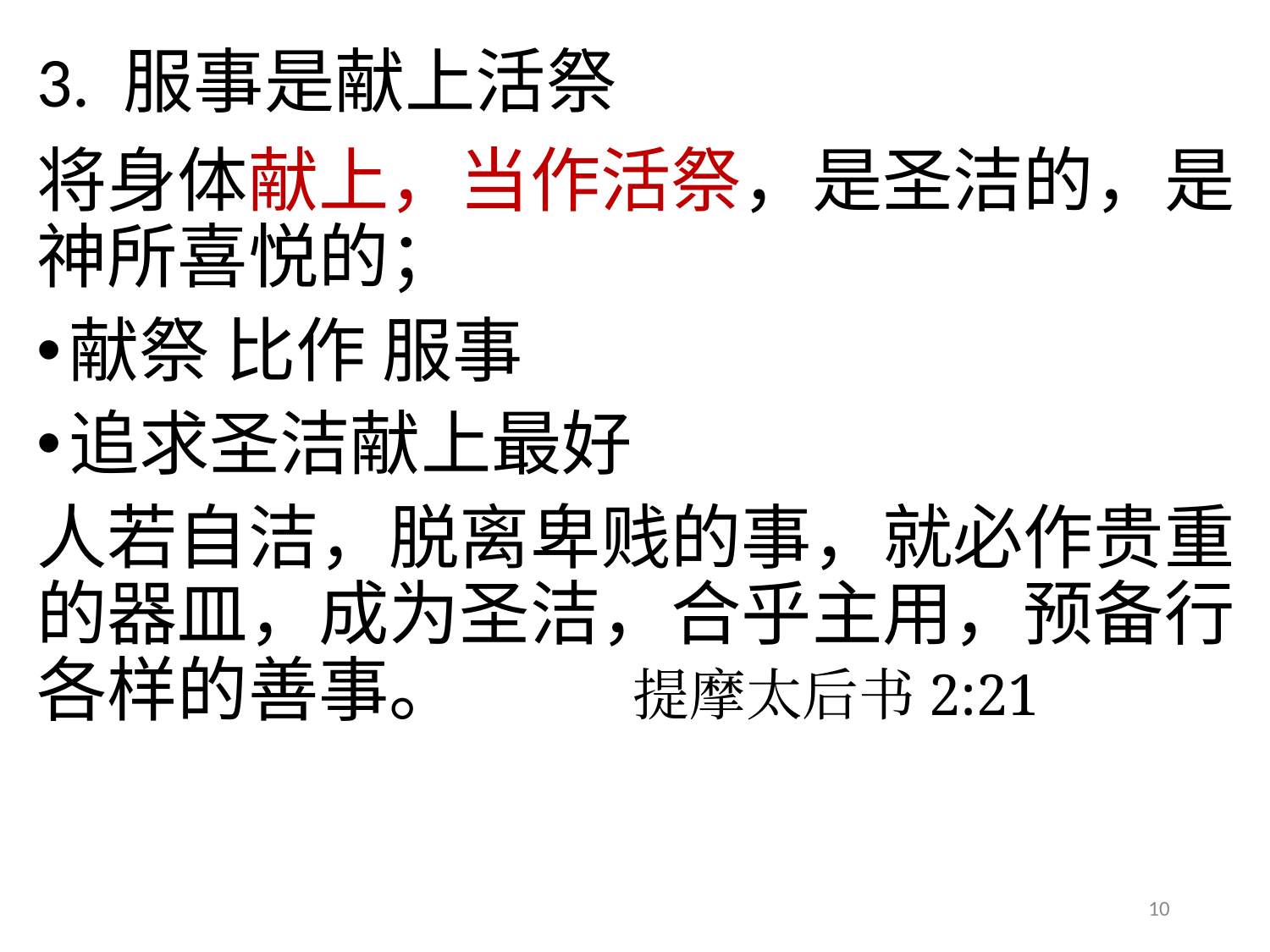

# 3. 服事是献上活祭
将身体献上，当作活祭，是圣洁的，是神所喜悦的；
献祭 比作 服事
追求圣洁献上最好
人若自洁，脱离卑贱的事，就必作贵重的器皿，成为圣洁，合乎主用，预备行各样的善事。           提摩太后书2:21
10